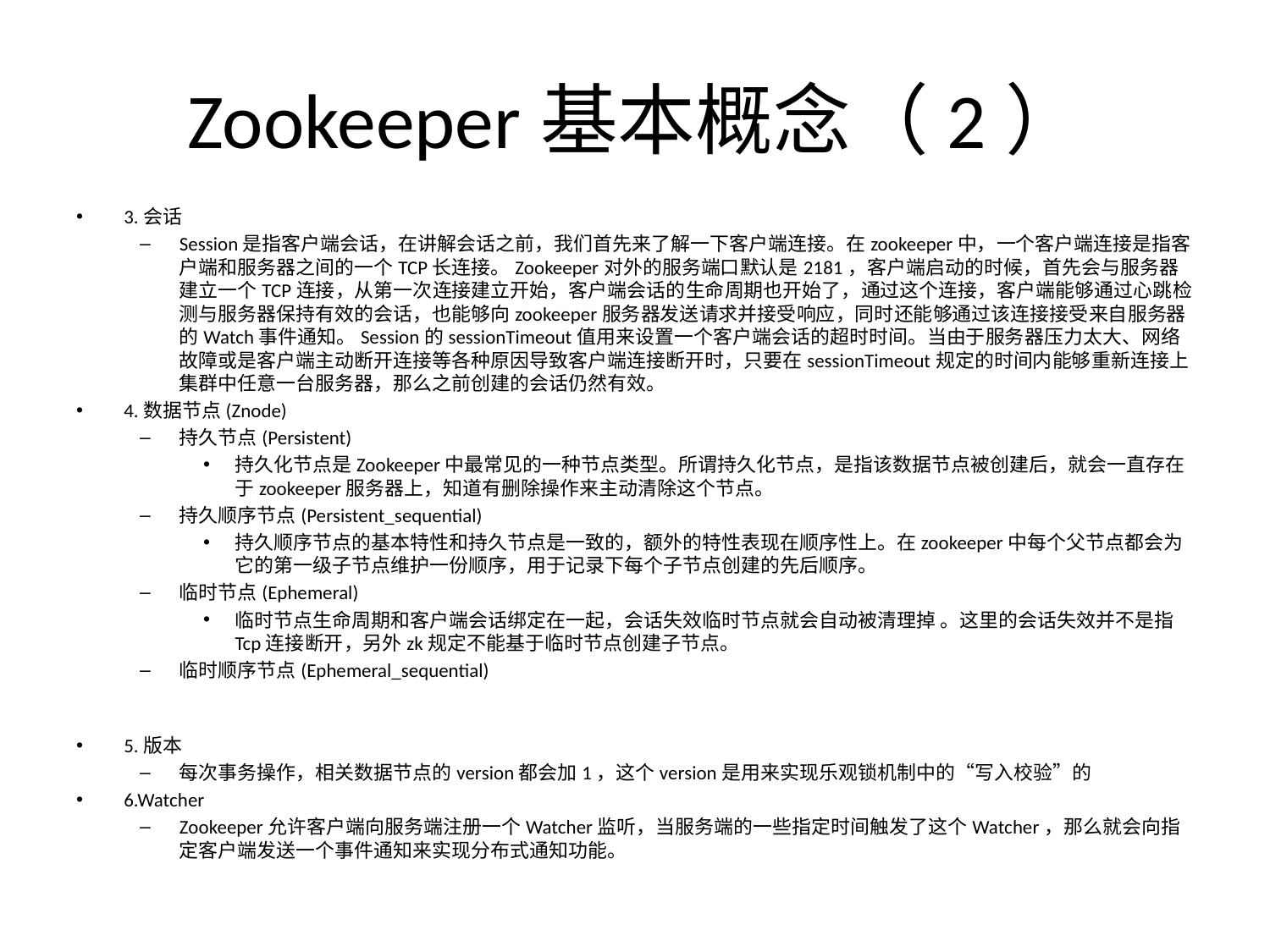

# Zookeeper基本概念（2）
3.会话
Session是指客户端会话，在讲解会话之前，我们首先来了解一下客户端连接。在zookeeper中，一个客户端连接是指客户端和服务器之间的一个TCP长连接。Zookeeper对外的服务端口默认是2181，客户端启动的时候，首先会与服务器建立一个TCP连接，从第一次连接建立开始，客户端会话的生命周期也开始了，通过这个连接，客户端能够通过心跳检测与服务器保持有效的会话，也能够向zookeeper服务器发送请求并接受响应，同时还能够通过该连接接受来自服务器的Watch事件通知。Session的sessionTimeout值用来设置一个客户端会话的超时时间。当由于服务器压力太大、网络故障或是客户端主动断开连接等各种原因导致客户端连接断开时，只要在sessionTimeout规定的时间内能够重新连接上集群中任意一台服务器，那么之前创建的会话仍然有效。
4.数据节点(Znode)
持久节点(Persistent)
持久化节点是Zookeeper中最常见的一种节点类型。所谓持久化节点，是指该数据节点被创建后，就会一直存在于zookeeper服务器上，知道有删除操作来主动清除这个节点。
持久顺序节点(Persistent_sequential)
持久顺序节点的基本特性和持久节点是一致的，额外的特性表现在顺序性上。在zookeeper中每个父节点都会为它的第一级子节点维护一份顺序，用于记录下每个子节点创建的先后顺序。
临时节点(Ephemeral)
临时节点生命周期和客户端会话绑定在一起，会话失效临时节点就会自动被清理掉 。这里的会话失效并不是指Tcp连接断开，另外zk规定不能基于临时节点创建子节点。
临时顺序节点(Ephemeral_sequential)

5.版本
每次事务操作，相关数据节点的version都会加1，这个version是用来实现乐观锁机制中的“写入校验”的
6.Watcher
Zookeeper允许客户端向服务端注册一个Watcher监听，当服务端的一些指定时间触发了这个Watcher，那么就会向指定客户端发送一个事件通知来实现分布式通知功能。